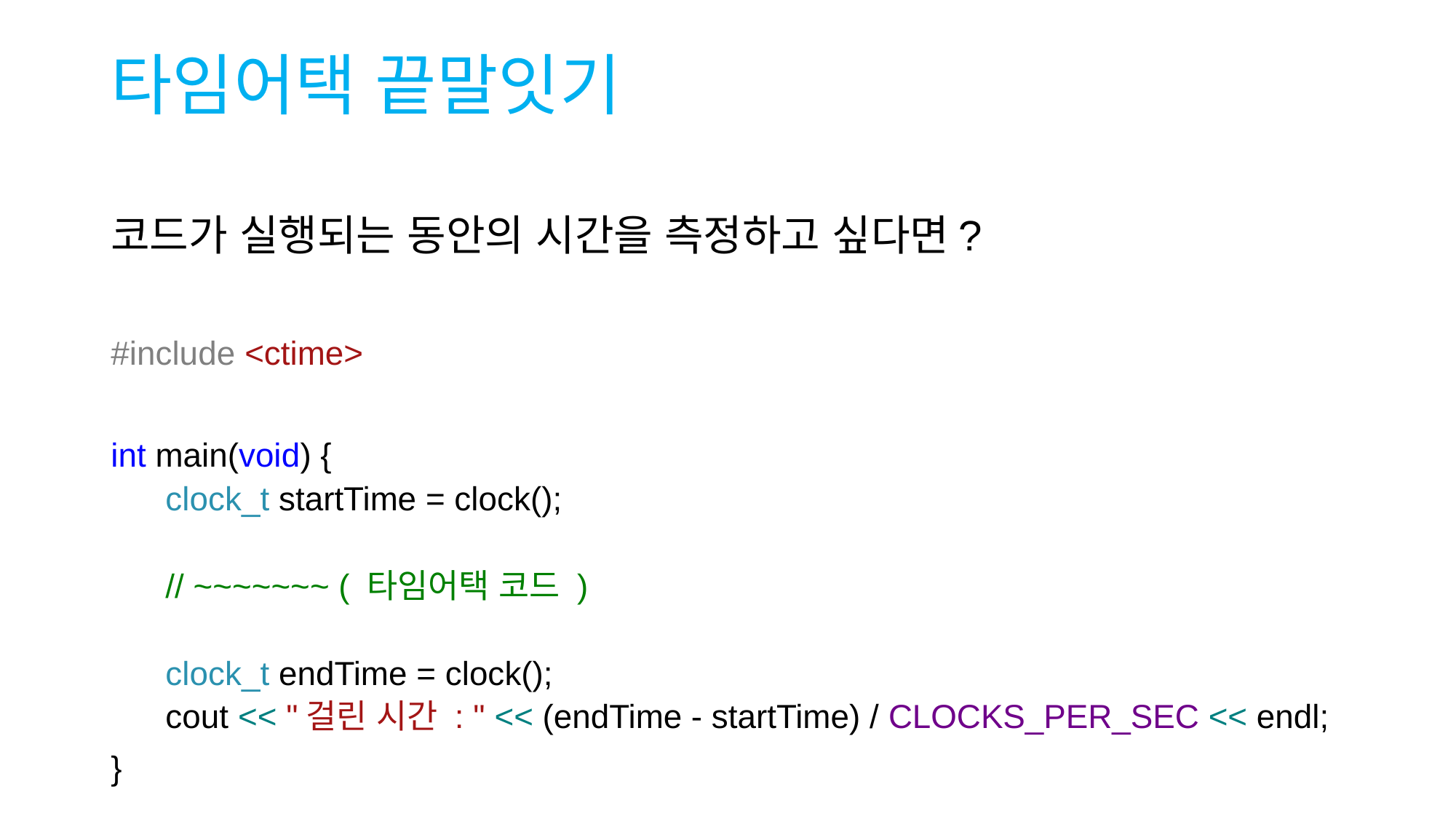

# 타임어택 끝말잇기
코드가 실행되는 동안의 시간을 측정하고 싶다면?

#include <ctime>

int main(void) {
clock_t startTime = clock();

// ~~~~~~~ ( 타임어택 코드 )

clock_t endTime = clock();
cout << "걸린 시간 : " << (endTime - startTime) / CLOCKS_PER_SEC << endl;
}